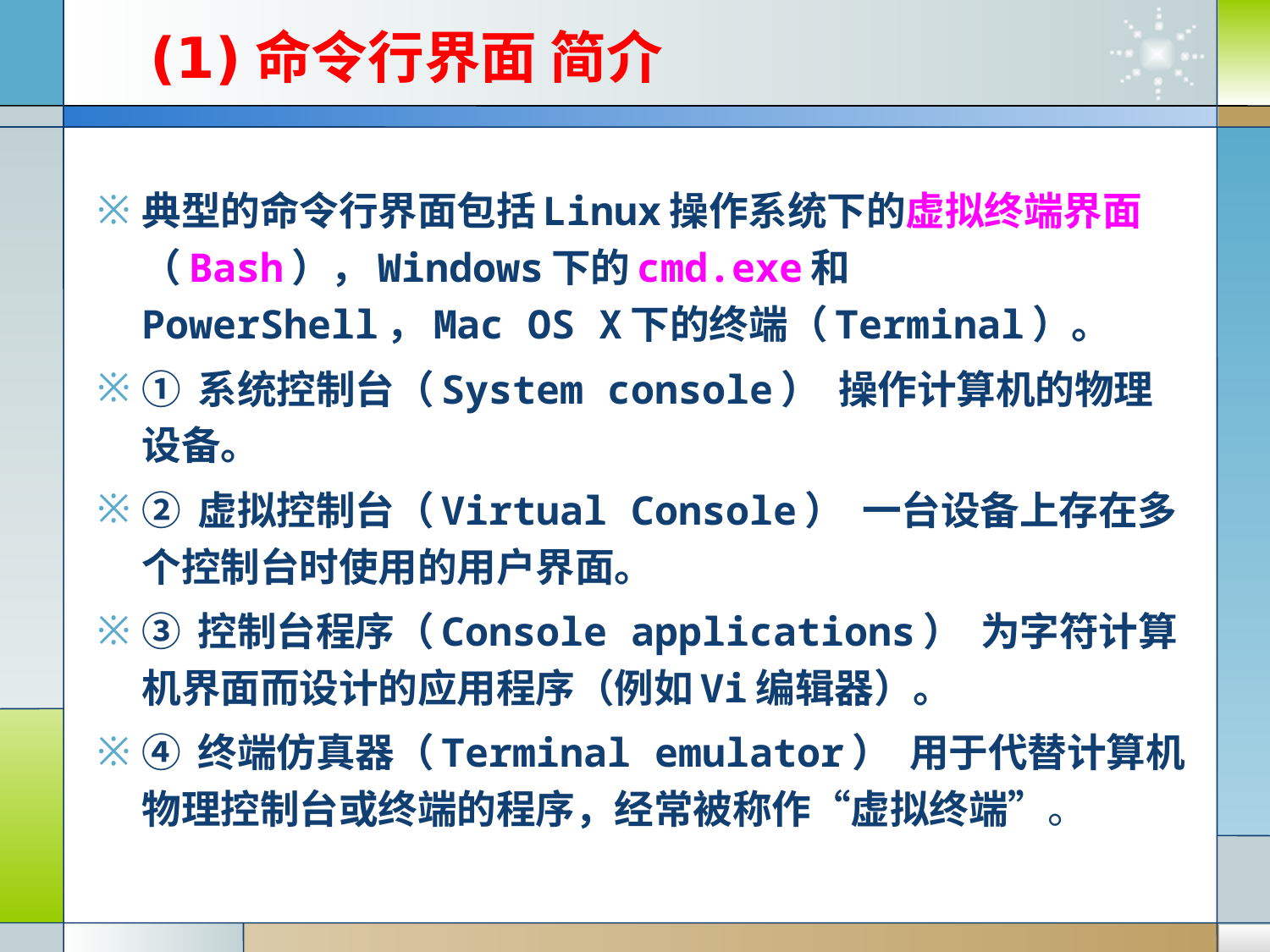

# (1)命令行界面 简介
典型的命令行界面包括Linux操作系统下的虚拟终端界面（Bash），Windows下的cmd.exe和PowerShell，Mac OS X下的终端（Terminal）。
① 系统控制台（System console）  操作计算机的物理设备。
② 虚拟控制台（Virtual Console）  一台设备上存在多个控制台时使用的用户界面。
③ 控制台程序（Console applications）  为字符计算机界面而设计的应用程序（例如Vi编辑器）。
④ 终端仿真器（Terminal emulator）  用于代替计算机物理控制台或终端的程序，经常被称作“虚拟终端”。